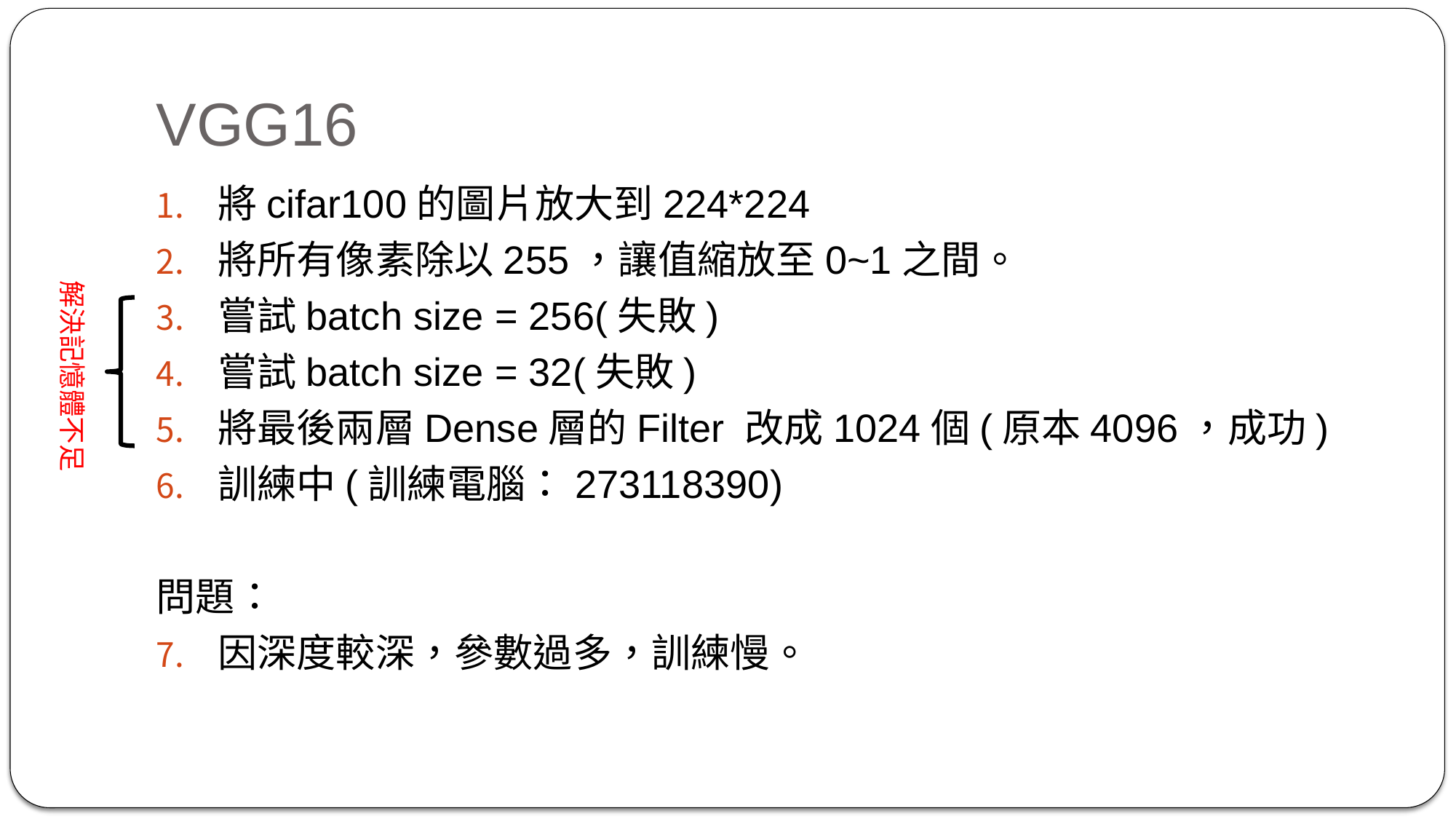

# VGG16
將cifar100的圖片放大到224*224
將所有像素除以255，讓值縮放至0~1之間。
嘗試batch size = 256(失敗)
嘗試batch size = 32(失敗)
將最後兩層Dense層的Filter 改成1024個(原本4096，成功)
訓練中(訓練電腦：273118390)

問題：
因深度較深，參數過多，訓練慢。

解決記憶體不足